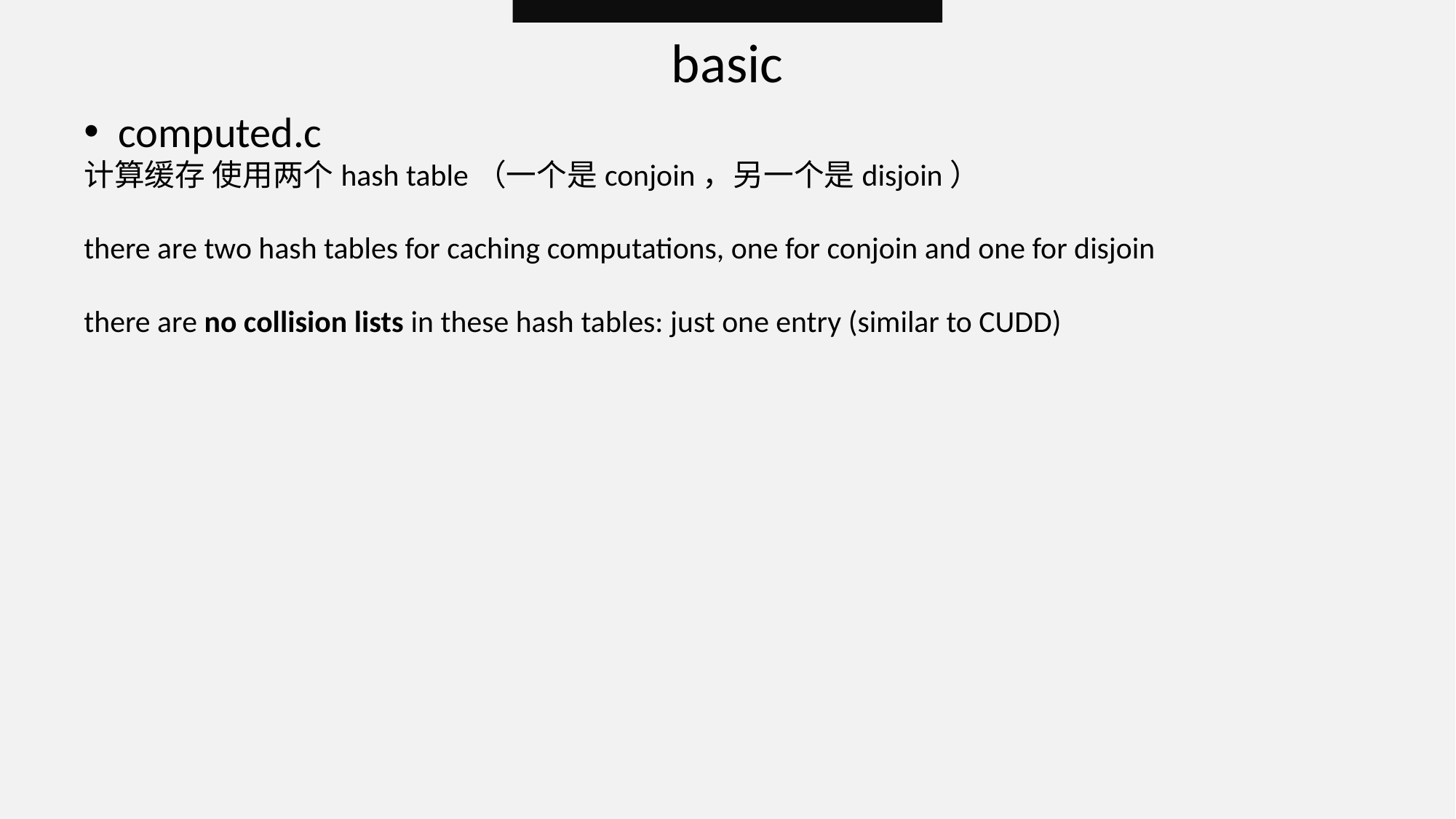

basic
computed.c
计算缓存 使用两个hash table（一个是conjoin，另一个是disjoin）

there are two hash tables for caching computations, one for conjoin and one for disjoin

there are no collision lists in these hash tables: just one entry (similar to CUDD)